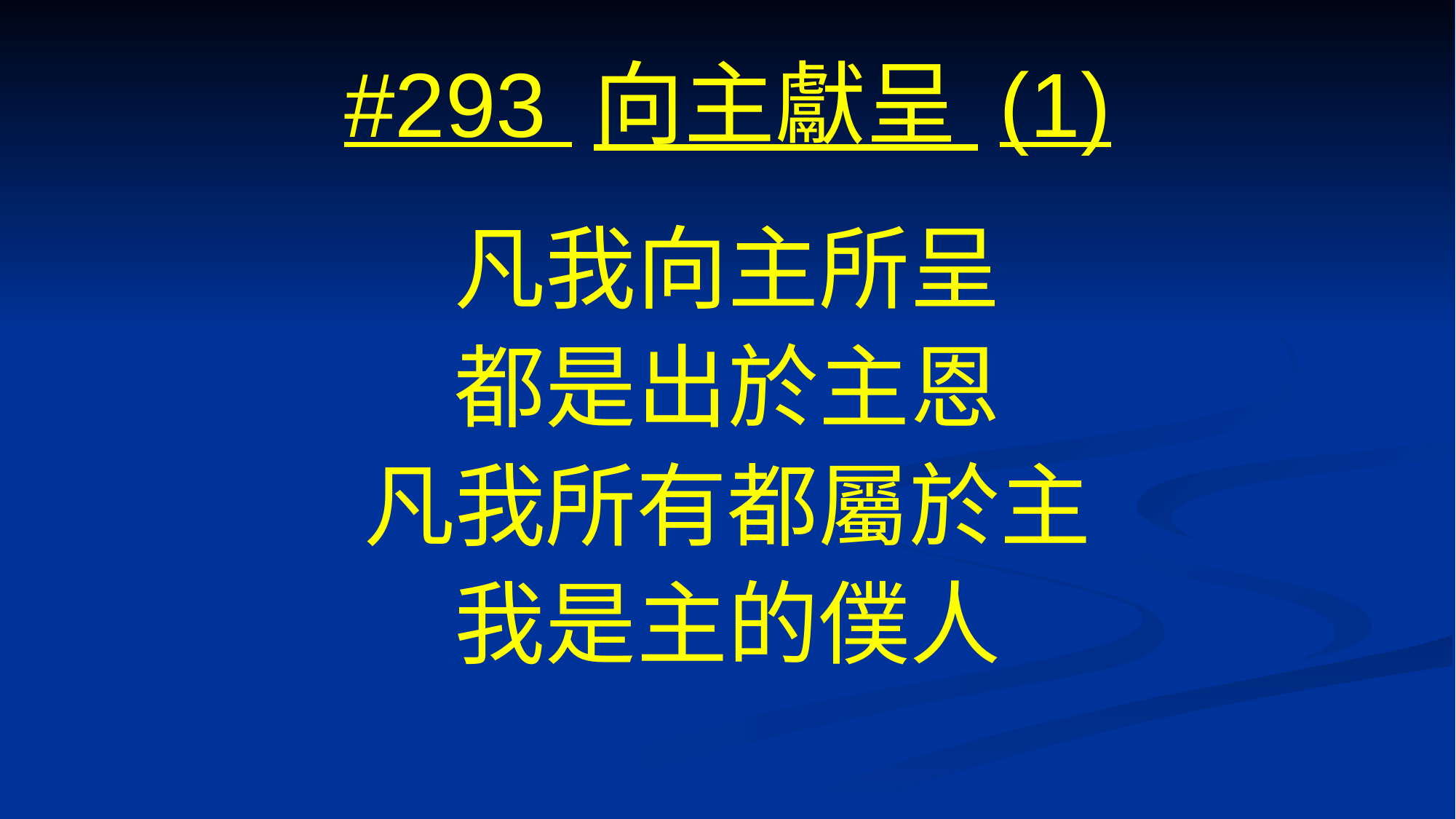

# #293 向主獻呈 (1)
凡我向主所呈
都是出於主恩
凡我所有都屬於主
我是主的僕人